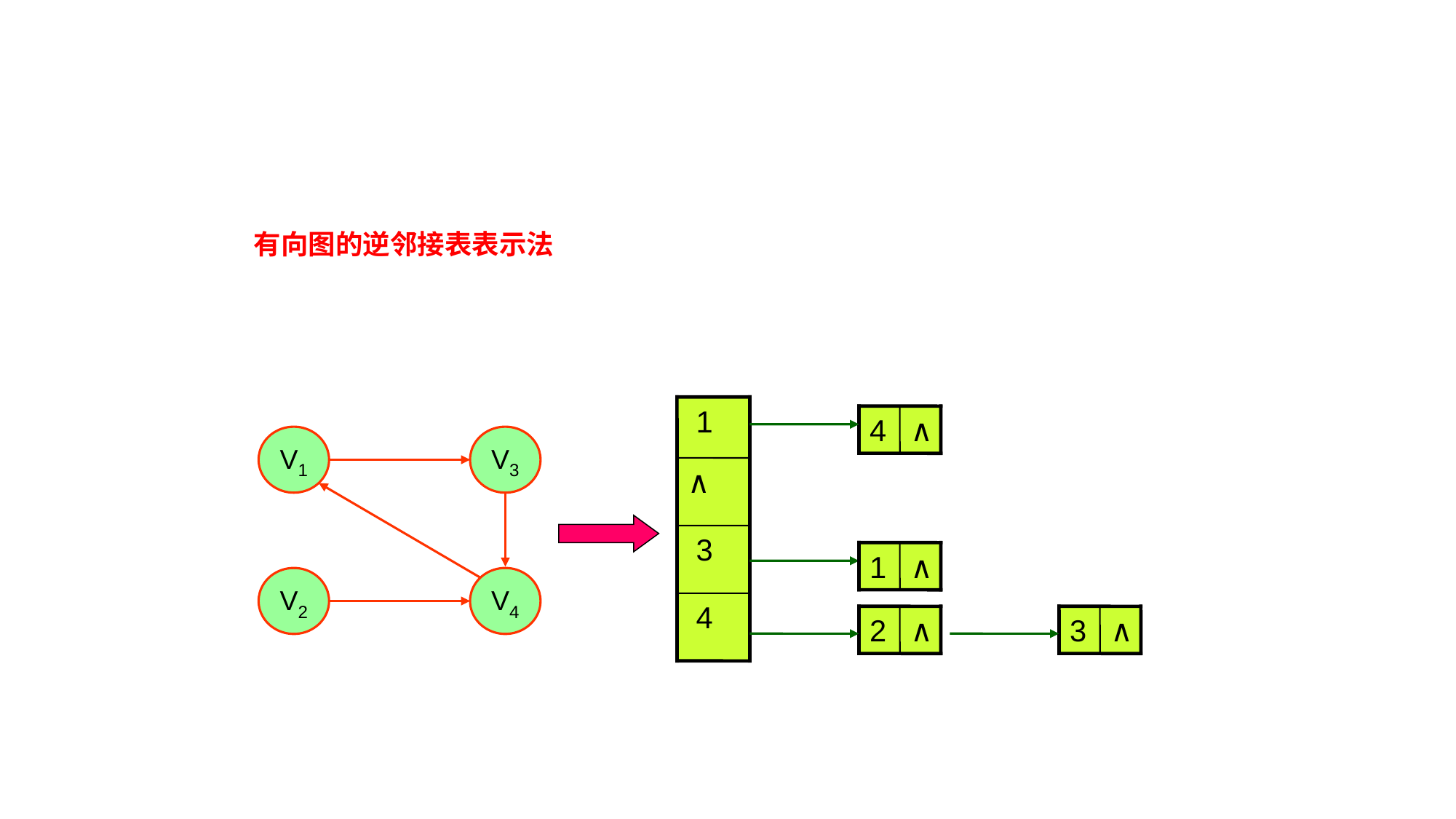

#
有向图的逆邻接表表示法
 1

∧

 3

 4

4

∧

V1
V3
V2
V4

1

∧

2

∧

3

∧